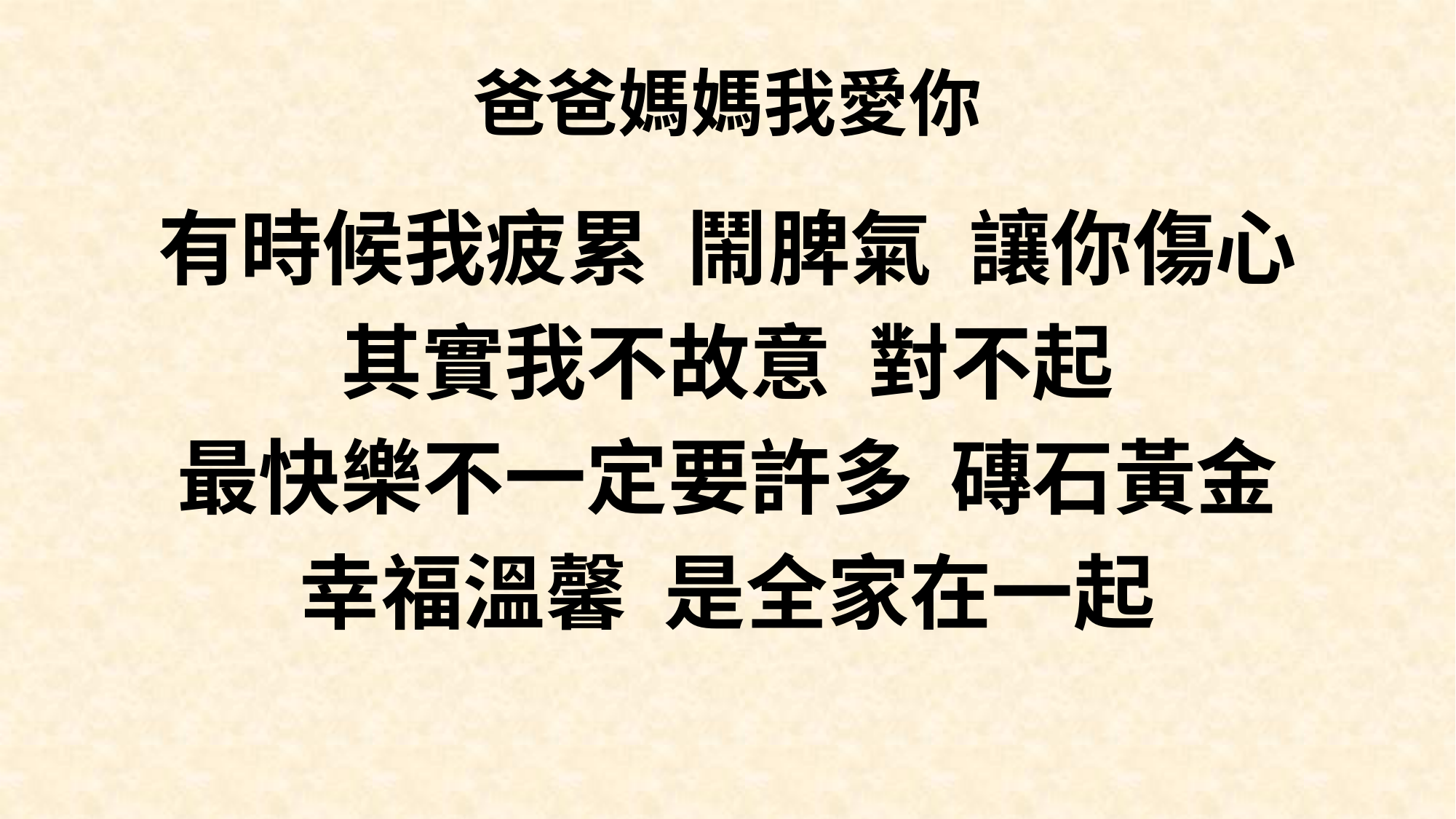

# 爸爸媽媽我愛你
有時候我疲累  鬧脾氣  讓你傷心
其實我不故意  對不起
最快樂不一定要許多  磚石黃金
幸福溫馨  是全家在一起